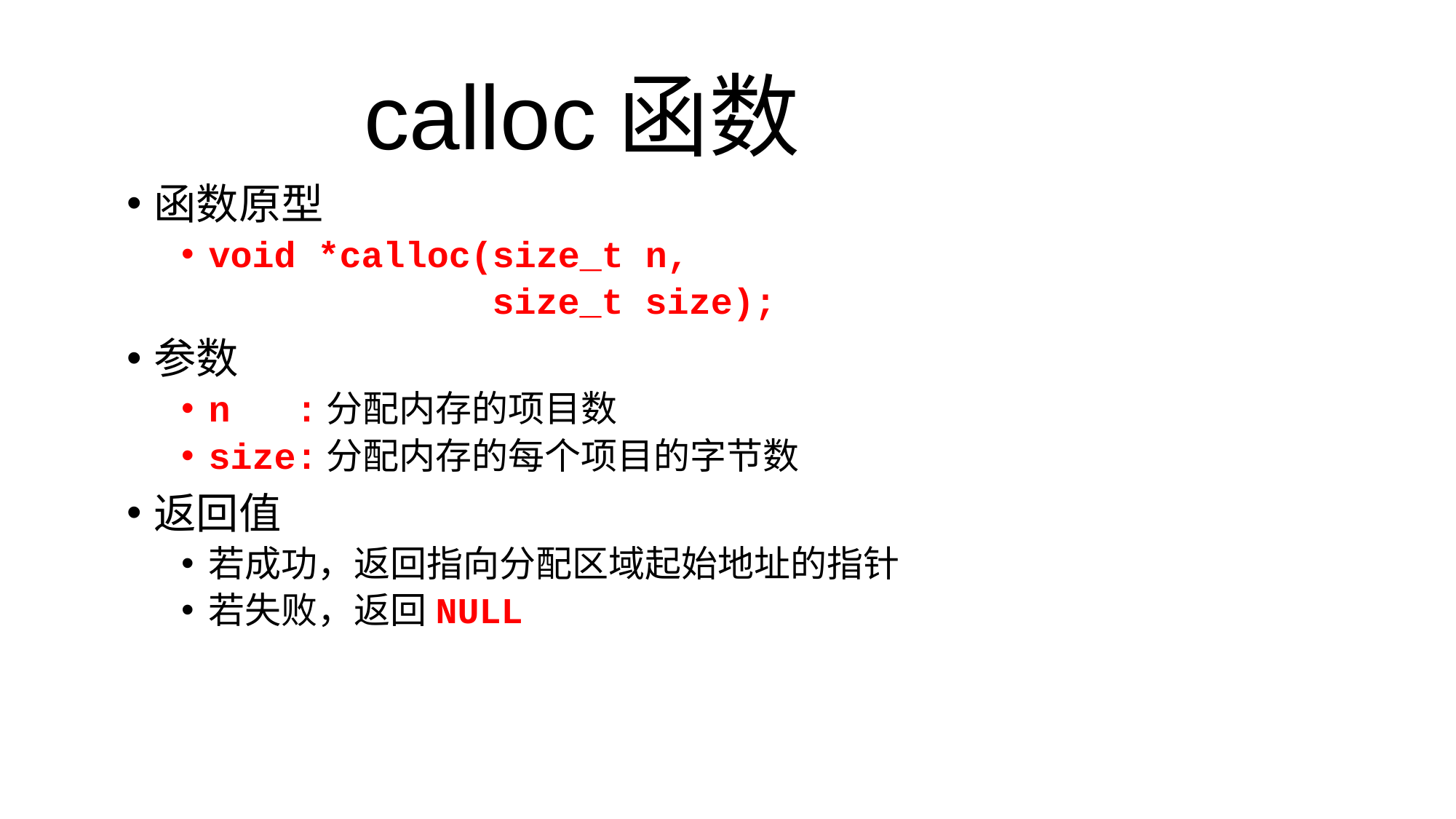

calloc函数
函数原型
void *calloc(size_t n,
	             size_t size);
参数
n   :分配内存的项目数
size:分配内存的每个项目的字节数
返回值
若成功，返回指向分配区域起始地址的指针
若失败，返回NULL